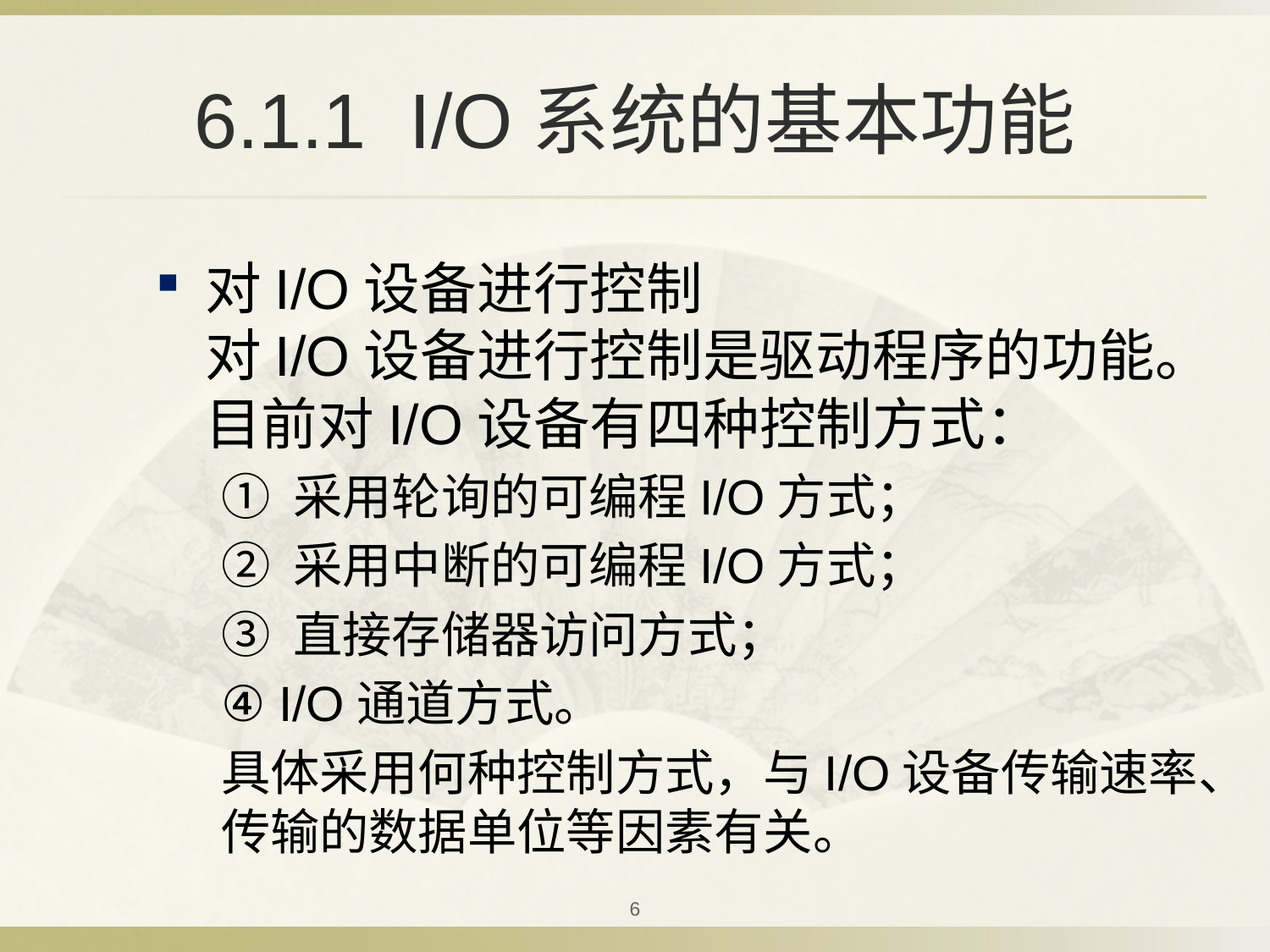

# 6.1.1  I/O系统的基本功能
对I/O设备进行控制
对I/O设备进行控制是驱动程序的功能。目前对I/O设备有四种控制方式：
① 采用轮询的可编程I/O方式；
② 采用中断的可编程I/O方式；
③ 直接存储器访问方式；
④ I/O通道方式。
具体采用何种控制方式，与I/O设备传输速率、传输的数据单位等因素有关。
6